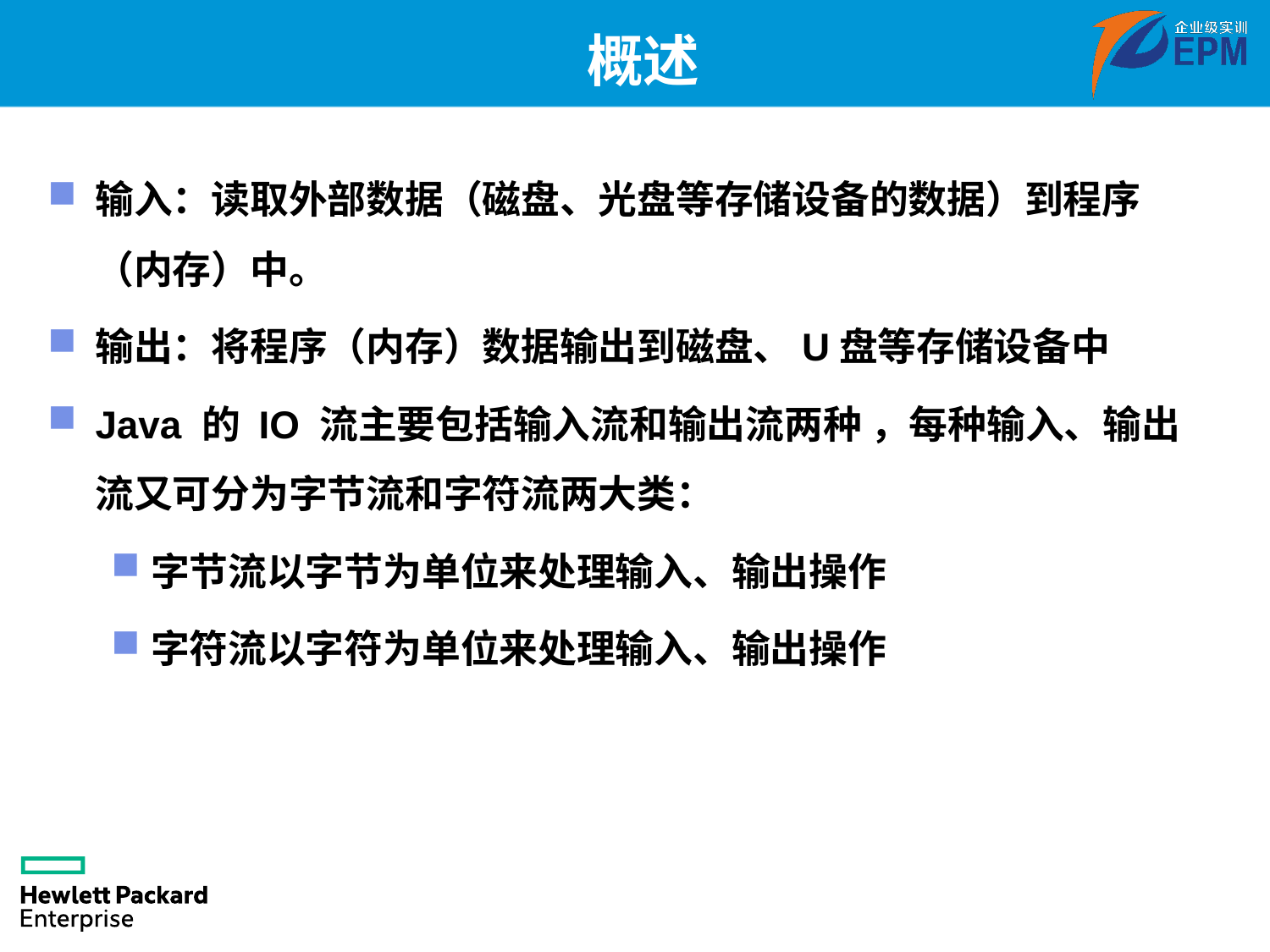

# 概述
输入：读取外部数据（磁盘、光盘等存储设备的数据）到程序（内存）中。
输出：将程序（内存）数据输出到磁盘、U盘等存储设备中
Java 的 IO 流主要包括输入流和输出流两种 ，每种输入、输出流又可分为字节流和字符流两大类：
字节流以字节为单位来处理输入、输出操作
字符流以字符为单位来处理输入、输出操作